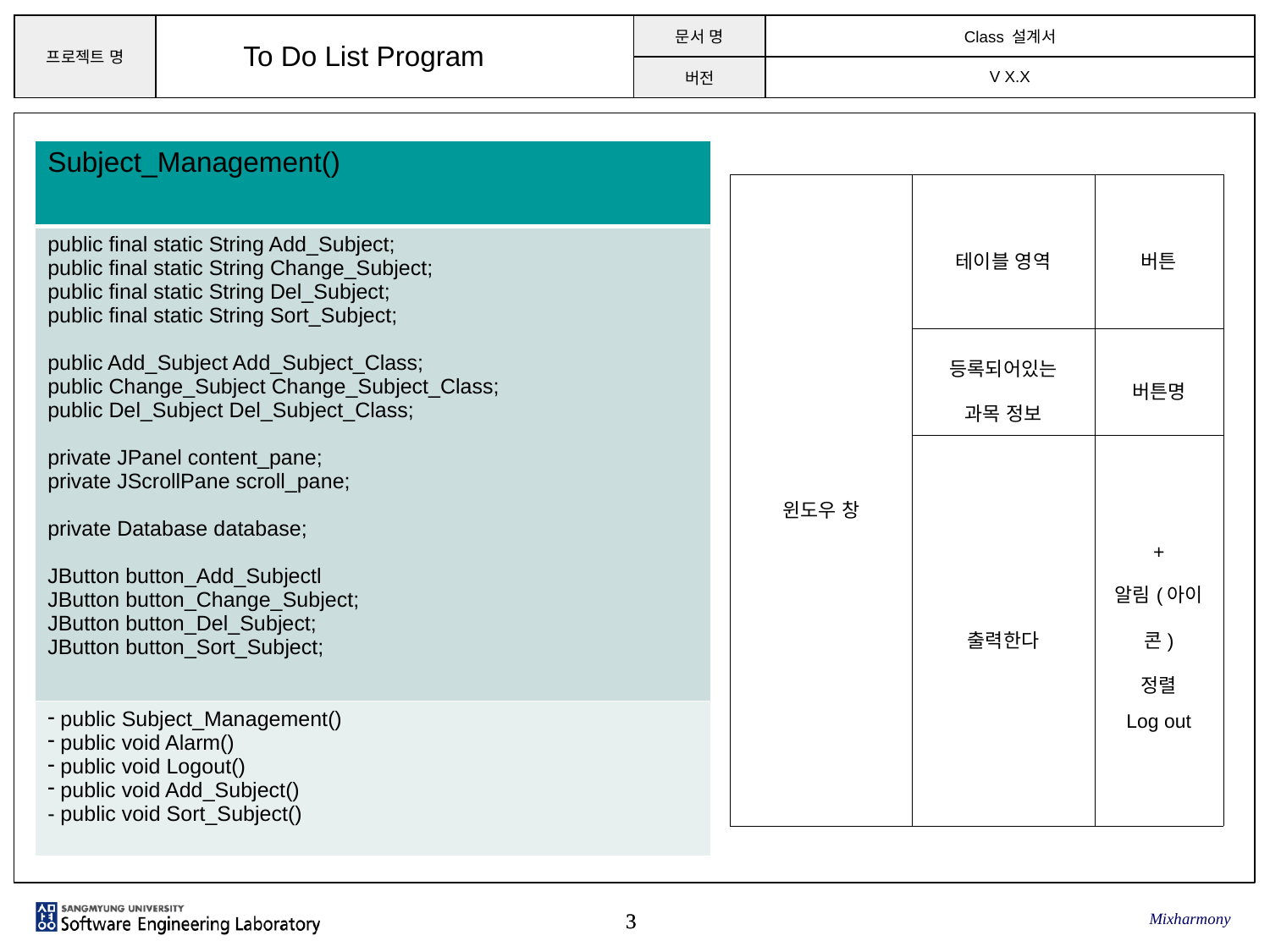

To Do List Program
| Subject\_Management() |
| --- |
| public final static String Add\_Subject; public final static String Change\_Subject; public final static String Del\_Subject; public final static String Sort\_Subject; public Add\_Subject Add\_Subject\_Class; public Change\_Subject Change\_Subject\_Class; public Del\_Subject Del\_Subject\_Class; private JPanel content\_pane; private JScrollPane scroll\_pane; private Database database; JButton button\_Add\_Subjectl JButton button\_Change\_Subject; JButton button\_Del\_Subject; JButton button\_Sort\_Subject; |
| public Subject\_Management() public void Alarm() public void Logout() public void Add\_Subject() - public void Sort\_Subject() |
| 윈도우 창 | 테이블 영역 | 버튼 |
| --- | --- | --- |
|  | 등록되어있는 과목 정보 | 버튼명 |
|  | 출력한다 | + 알림(아이콘) 정렬 Log out |
Mixharmony